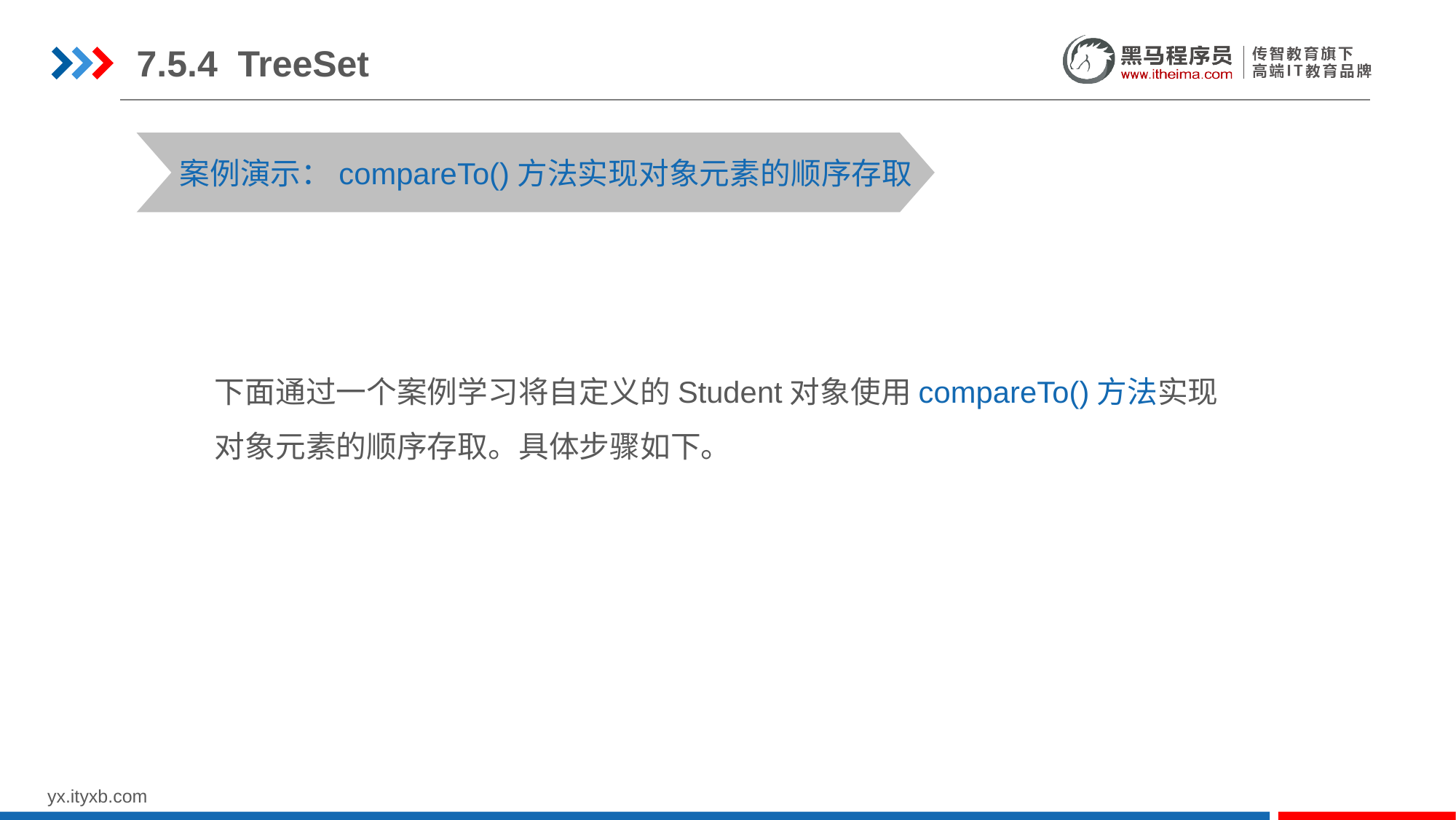

7.5.4  TreeSet

案例演示：compareTo()方法实现对象元素的顺序存取
下面通过一个案例学习将自定义的Student对象使用compareTo()方法实现对象元素的顺序存取。具体步骤如下。